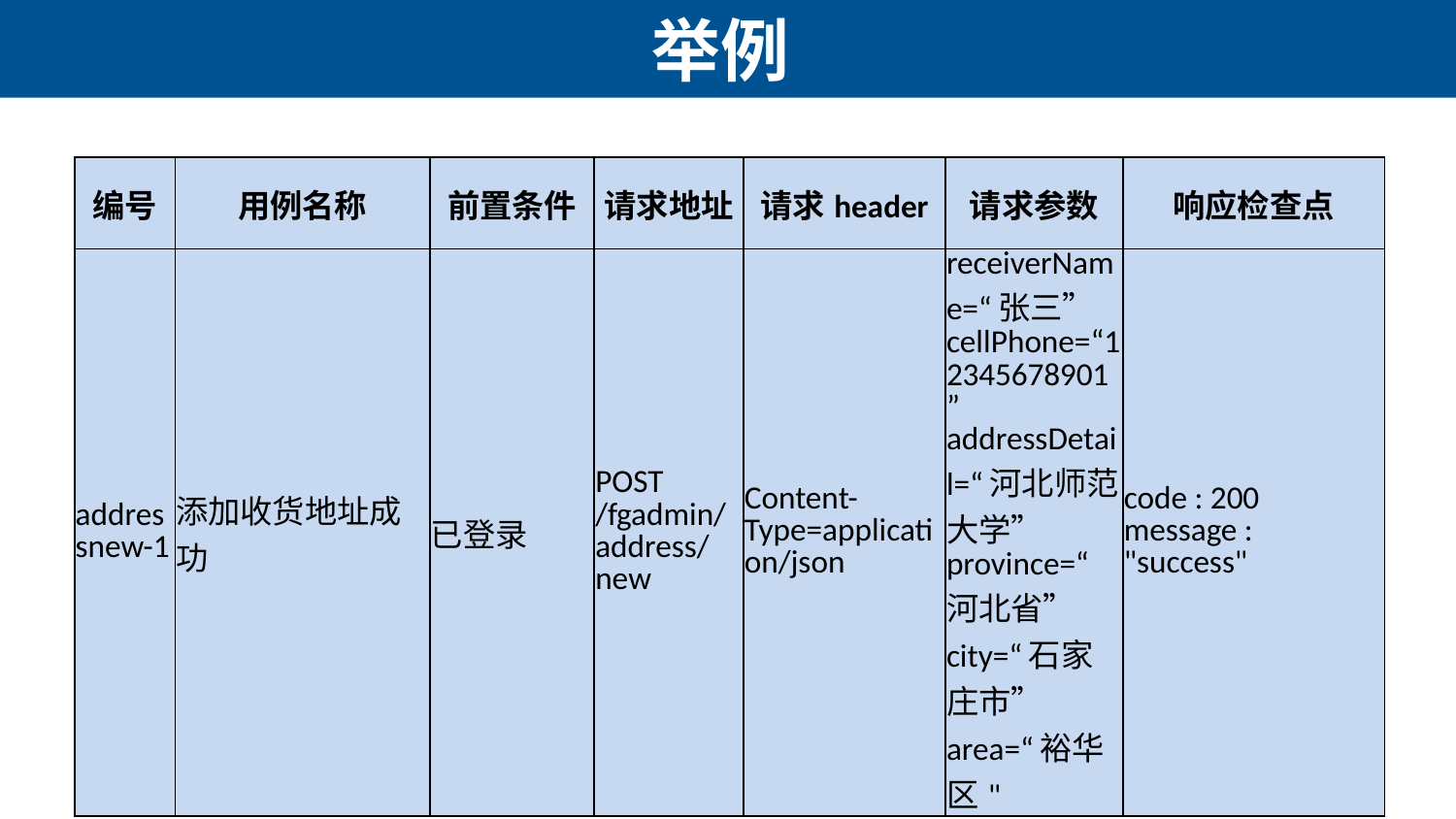

# 举例
| 编号 | 用例名称 | 前置条件 | 请求地址 | 请求header | 请求参数 | 响应检查点 |
| --- | --- | --- | --- | --- | --- | --- |
| addressnew-1 | 添加收货地址成功 | 已登录 | POST /fgadmin/address/new | Content-Type=application/json | receiverName=“张三” cellPhone=“12345678901” addressDetail=“河北师范大学” province=“河北省” city=“石家庄市” area=“裕华区" | code : 200 message : "success" |